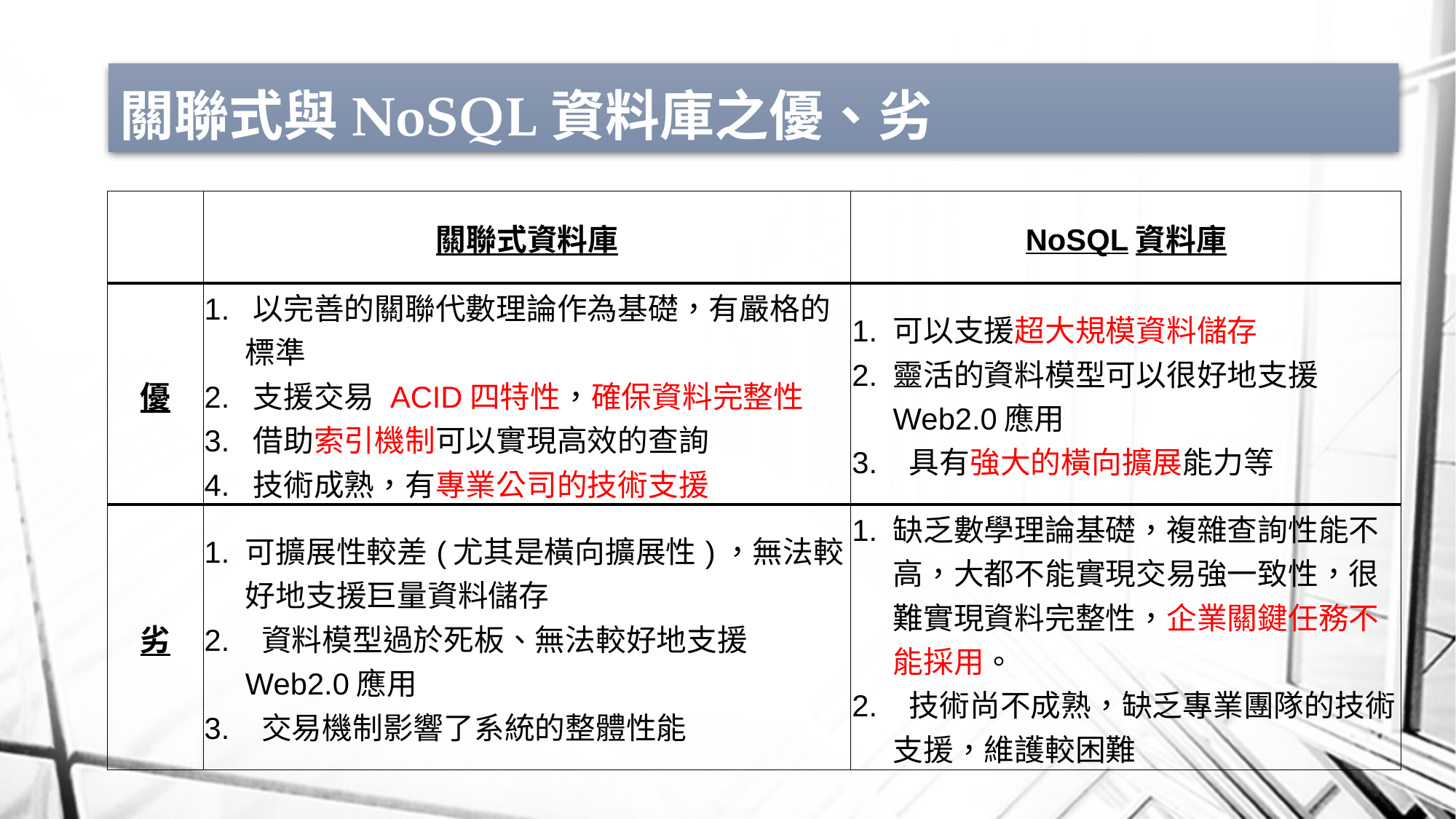

# 關聯式與NoSQL資料庫之優、劣
|  | 關聯式資料庫 | NoSQL資料庫 |
| --- | --- | --- |
| 優 | 1. 以完善的關聯代數理論作為基礎，有嚴格的標準 2. 支援交易 ACID四特性，確保資料完整性 3. 借助索引機制可以實現高效的查詢 4. 技術成熟，有專業公司的技術支援 | 可以支援超大規模資料儲存 靈活的資料模型可以很好地支援Web2.0應用 3. 具有強大的橫向擴展能力等 |
| 劣 | 可擴展性較差(尤其是橫向擴展性)，無法較好地支援巨量資料儲存 2. 資料模型過於死板、無法較好地支援Web2.0應用 3. 交易機制影響了系統的整體性能 | 缺乏數學理論基礎，複雜查詢性能不高，大都不能實現交易強一致性，很難實現資料完整性，企業關鍵任務不能採用。 2. 技術尚不成熟，缺乏專業團隊的技術支援，維護較困難 |